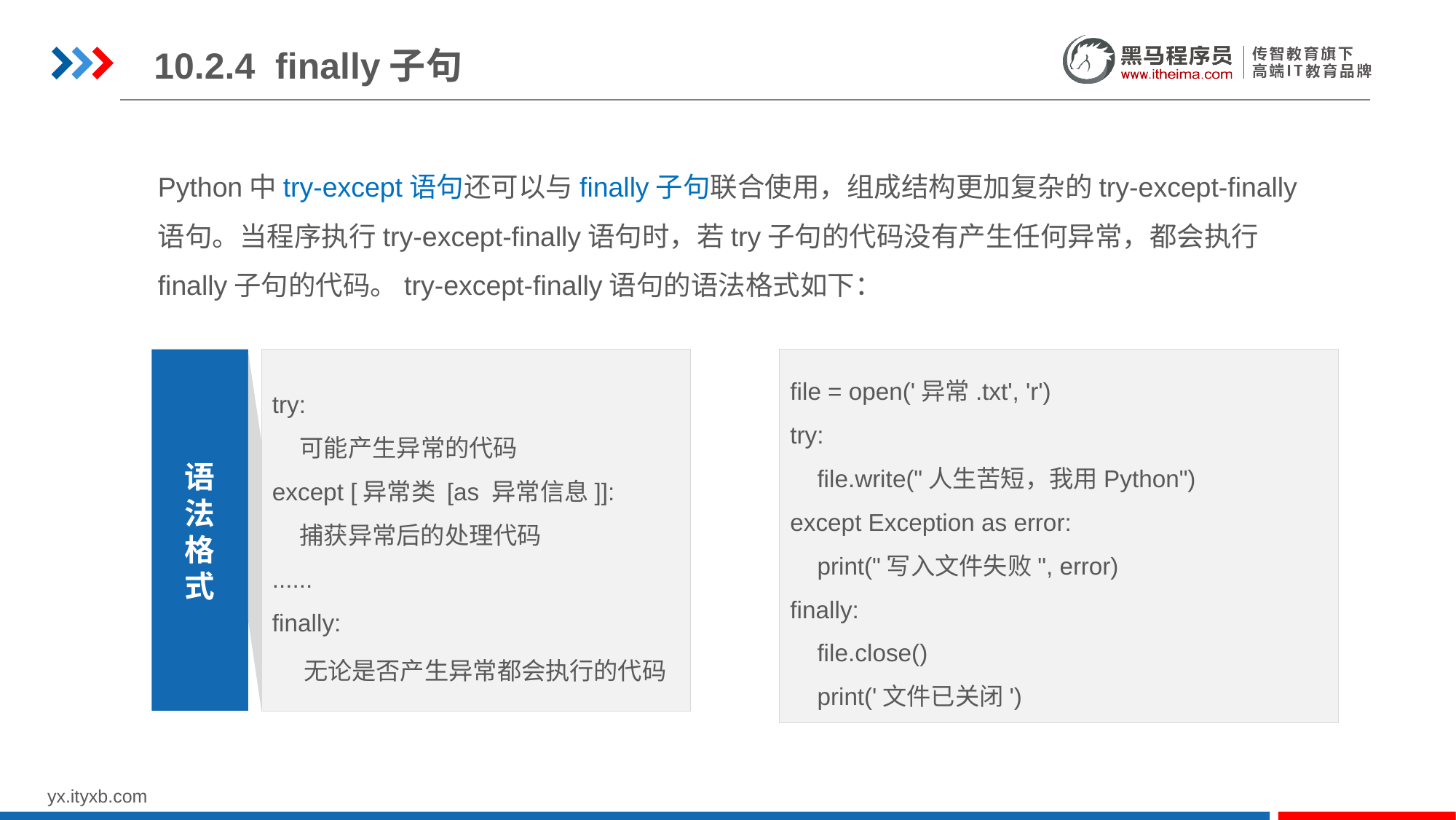

10.2.4  finally子句
Python中try-except语句还可以与finally子句联合使用，组成结构更加复杂的try-except-finally语句。当程序执行try-except-finally语句时，若try子句的代码没有产生任何异常，都会执行finally子句的代码。try-except-finally语句的语法格式如下：

try:
    可能产生异常的代码
except [异常类 [as 异常信息]]:
    捕获异常后的处理代码
......
finally:
    无论是否产生异常都会执行的代码

语
法
格
式
file = open('异常.txt', 'r')
try:
    file.write("人生苦短，我用Python")
except Exception as error:
    print("写入文件失败", error)
finally:
    file.close()
    print('文件已关闭')